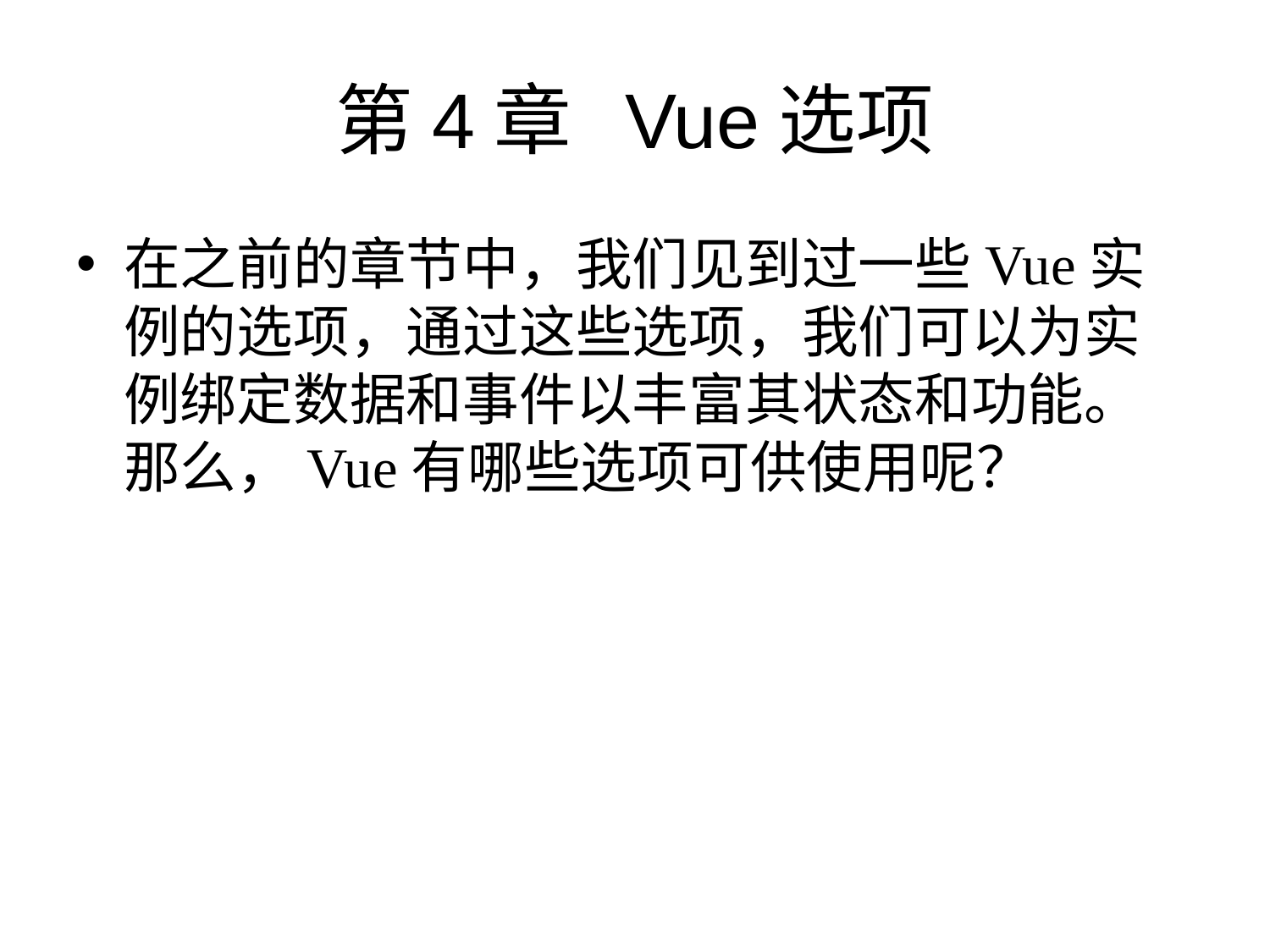

# 第4章  Vue选项
在之前的章节中，我们见到过一些Vue实例的选项，通过这些选项，我们可以为实例绑定数据和事件以丰富其状态和功能。那么，Vue有哪些选项可供使用呢？